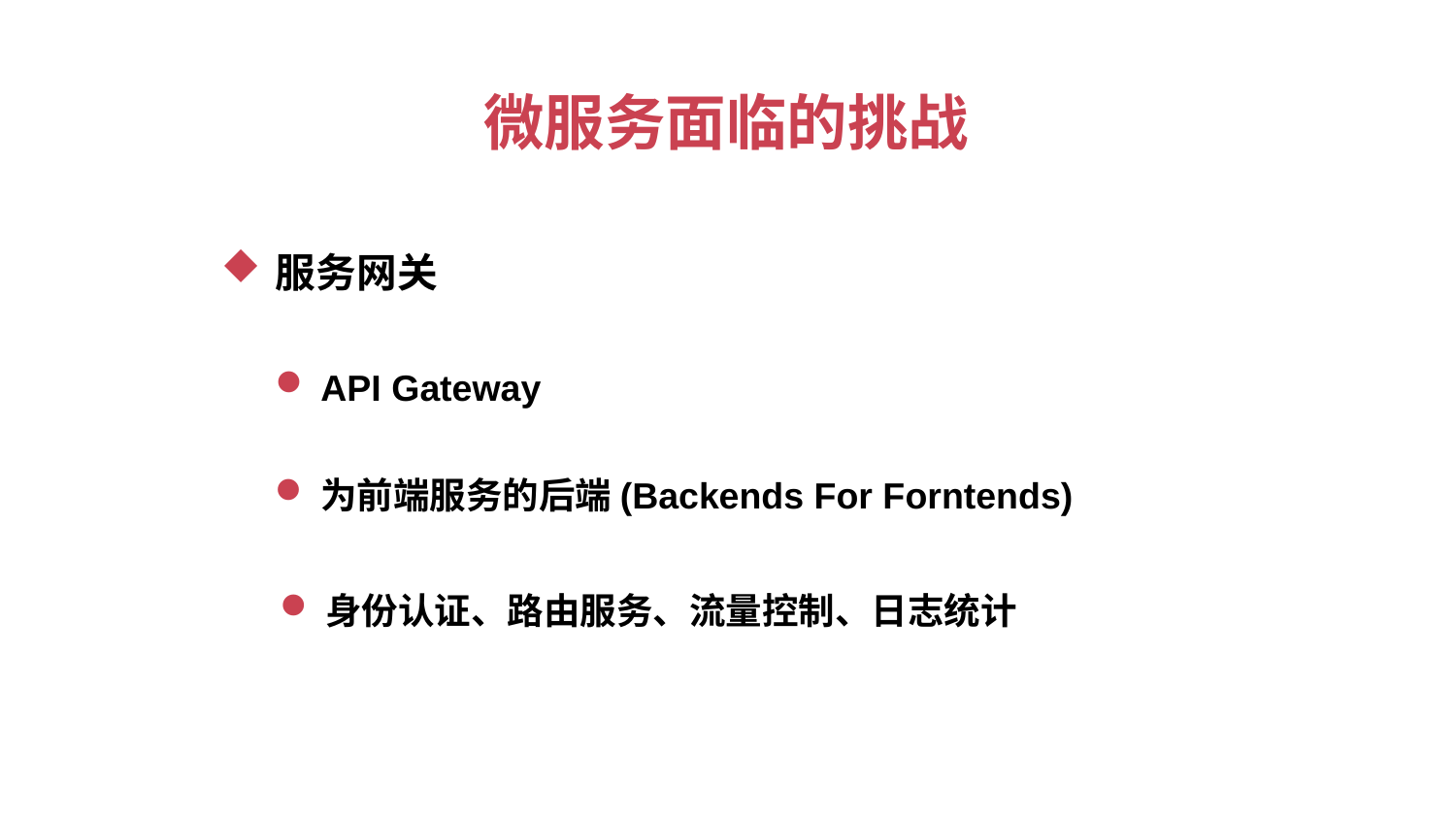

微服务面临的挑战
服务网关
API Gateway
为前端服务的后端(Backends For Forntends)
身份认证、路由服务、流量控制、日志统计